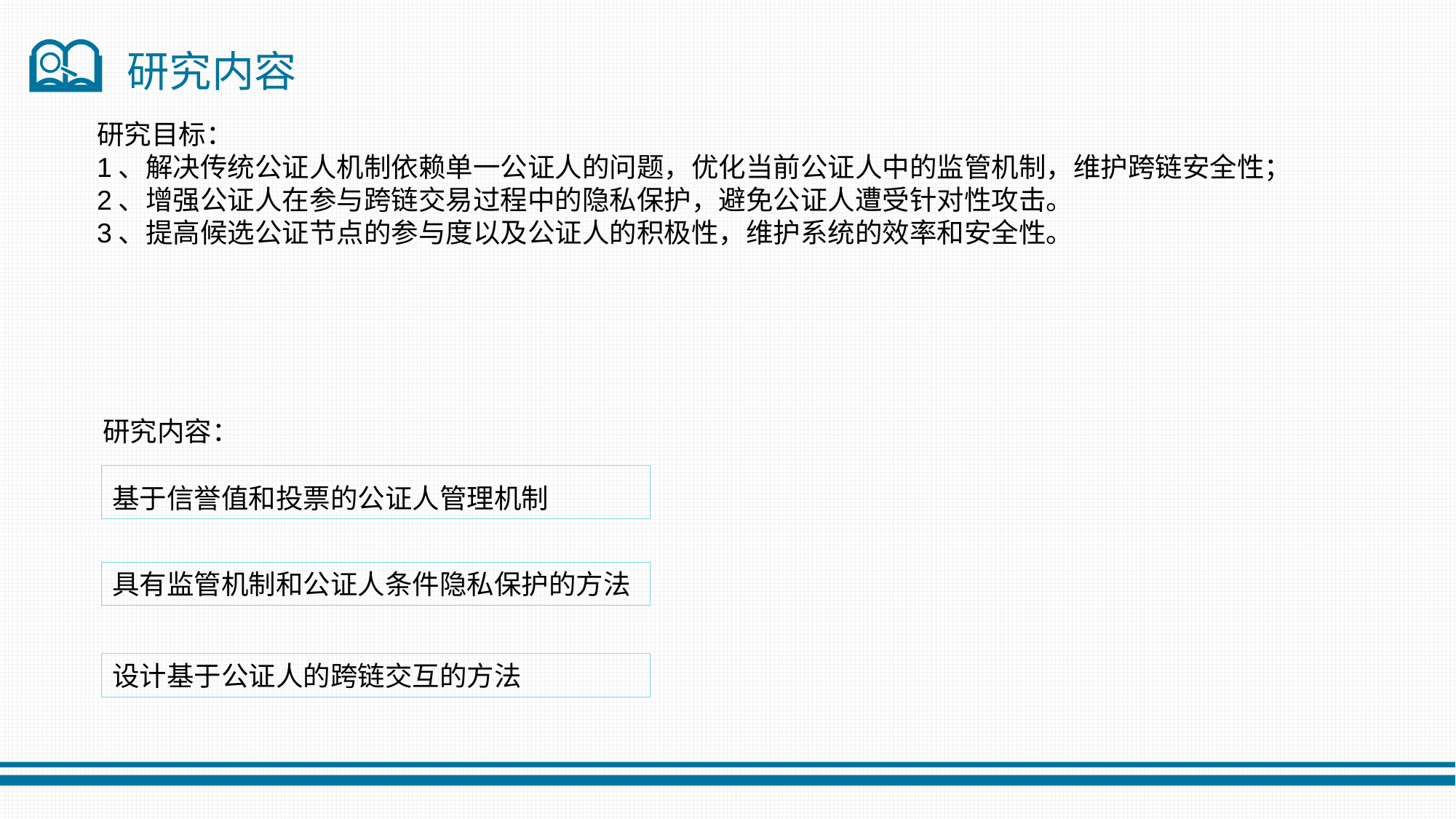

研究内容
研究目标：
1、解决传统公证人机制依赖单一公证人的问题，优化当前公证人中的监管机制，维护跨链安全性；
2、增强公证人在参与跨链交易过程中的隐私保护，避免公证人遭受针对性攻击。
3、提高候选公证节点的参与度以及公证人的积极性，维护系统的效率和安全性。
研究内容：
基于信誉值和投票的公证人管理机制
具有监管机制和公证人条件隐私保护的方法
设计基于公证人的跨链交互的方法